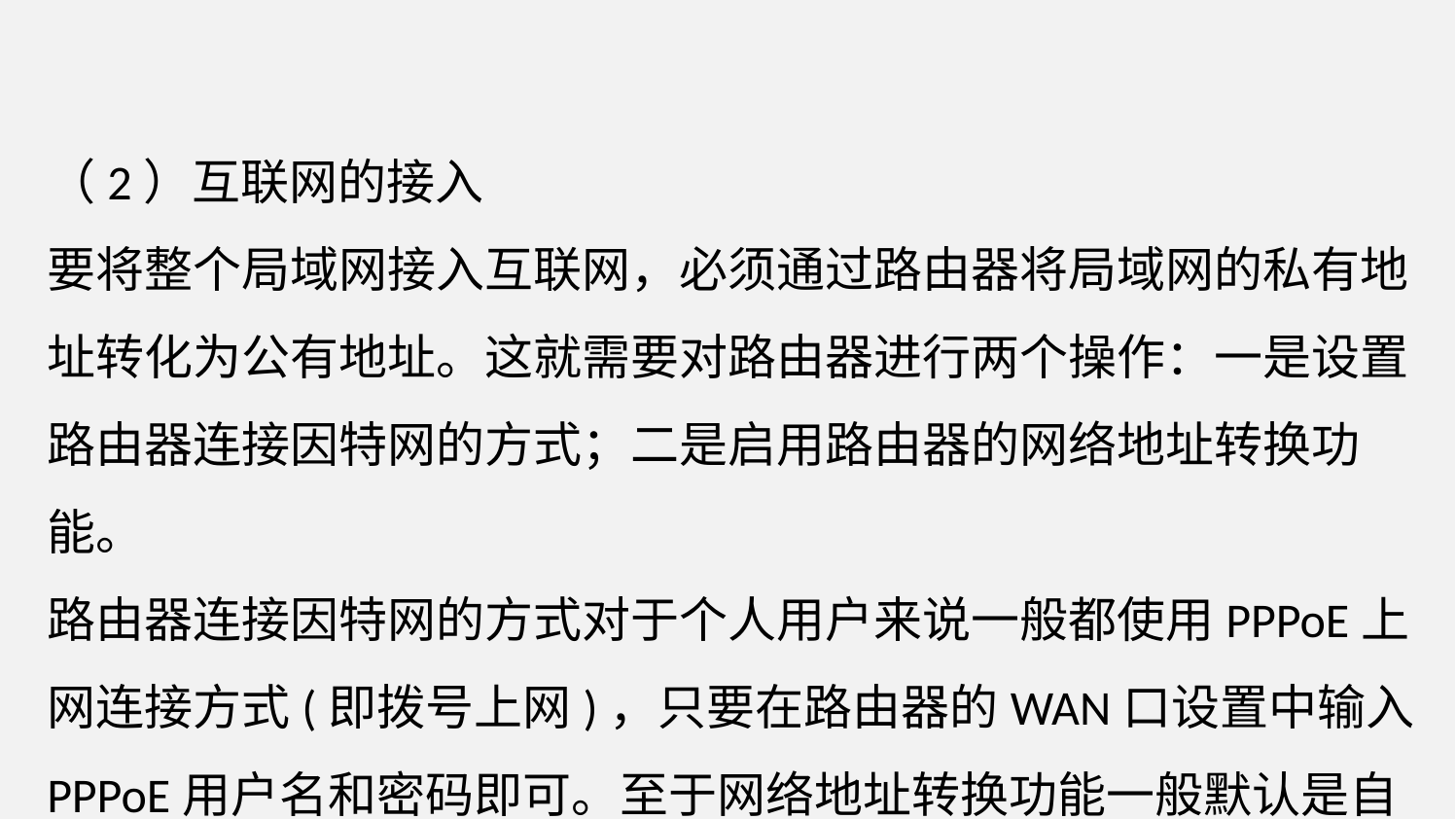

#
（2）互联网的接入
要将整个局域网接入互联网，必须通过路由器将局域网的私有地址转化为公有地址。这就需要对路由器进行两个操作：一是设置路由器连接因特网的方式；二是启用路由器的网络地址转换功能。
路由器连接因特网的方式对于个人用户来说一般都使用PPPoE上网连接方式(即拨号上网)，只要在路由器的WAN口设置中输入PPPoE用户名和密码即可。至于网络地址转换功能一般默认是自动开启的。